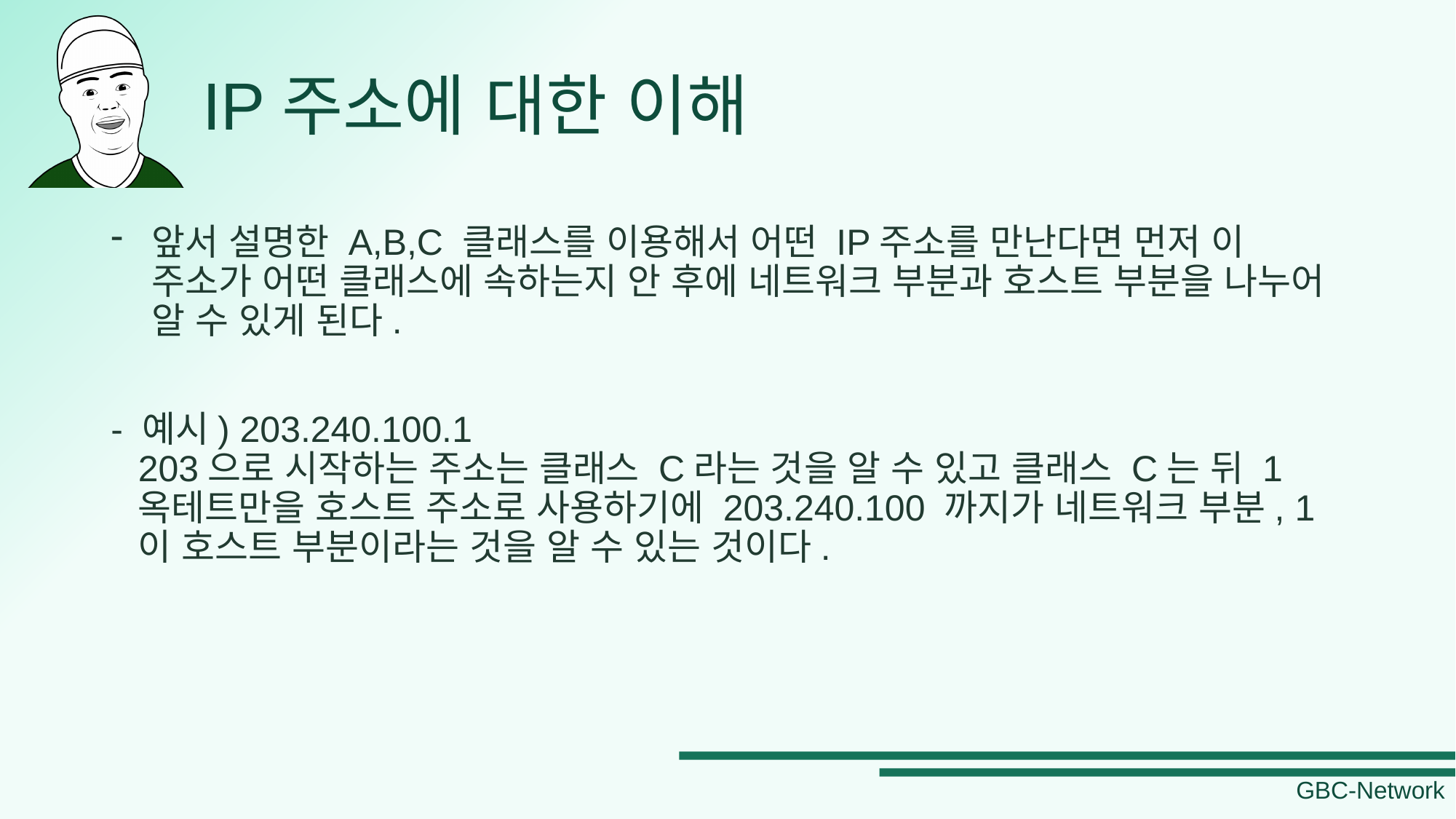

# IP주소에 대한 이해
앞서 설명한 A,B,C 클래스를 이용해서 어떤 IP주소를 만난다면 먼저 이 주소가 어떤 클래스에 속하는지 안 후에 네트워크 부분과 호스트 부분을 나누어 알 수 있게 된다.

- 예시) 203.240.100.1
203으로 시작하는 주소는 클래스 C라는 것을 알 수 있고 클래스 C는 뒤 1옥테트만을 호스트 주소로 사용하기에 203.240.100 까지가 네트워크 부분, 1이 호스트 부분이라는 것을 알 수 있는 것이다.